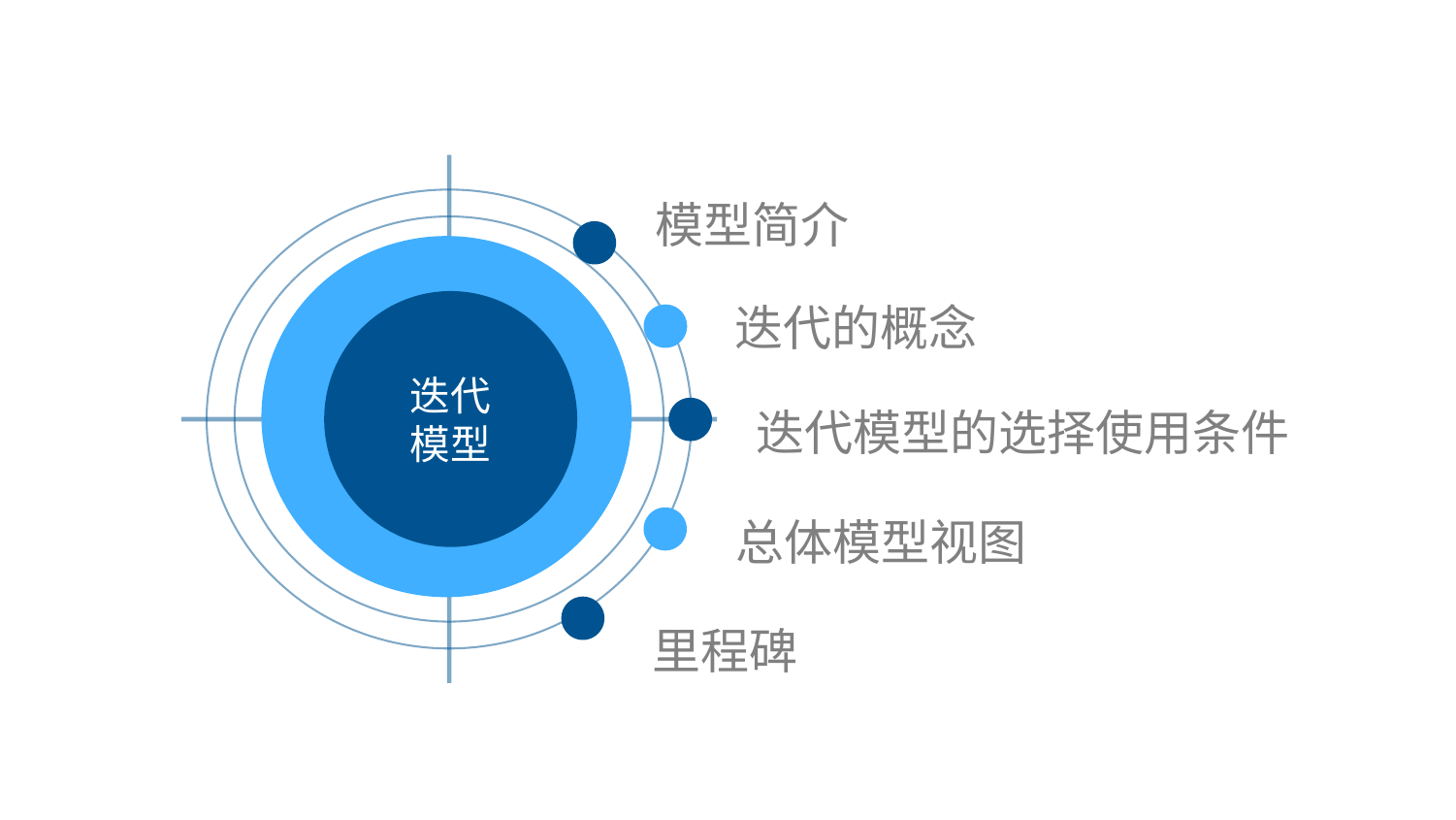

模型简介

迭代的概念

迭代
模型
迭代模型的选择使用条件

总体模型视图

里程碑